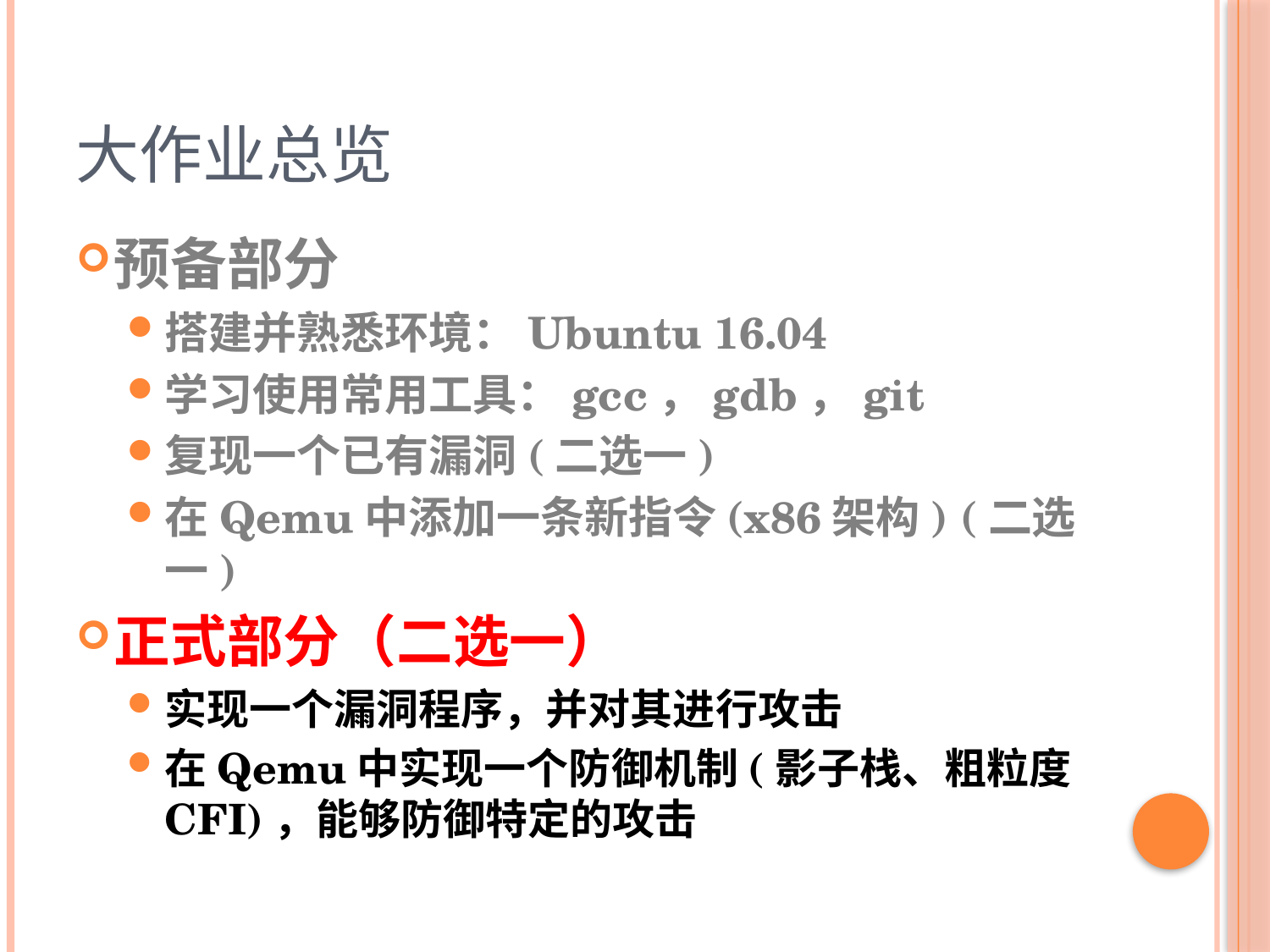

# 大作业总览
预备部分
搭建并熟悉环境：Ubuntu 16.04
学习使用常用工具：gcc，gdb，git
复现一个已有漏洞(二选一)
在Qemu中添加一条新指令(x86架构) (二选一)
正式部分（二选一）
实现一个漏洞程序，并对其进行攻击
在Qemu中实现一个防御机制(影子栈、粗粒度CFI)，能够防御特定的攻击